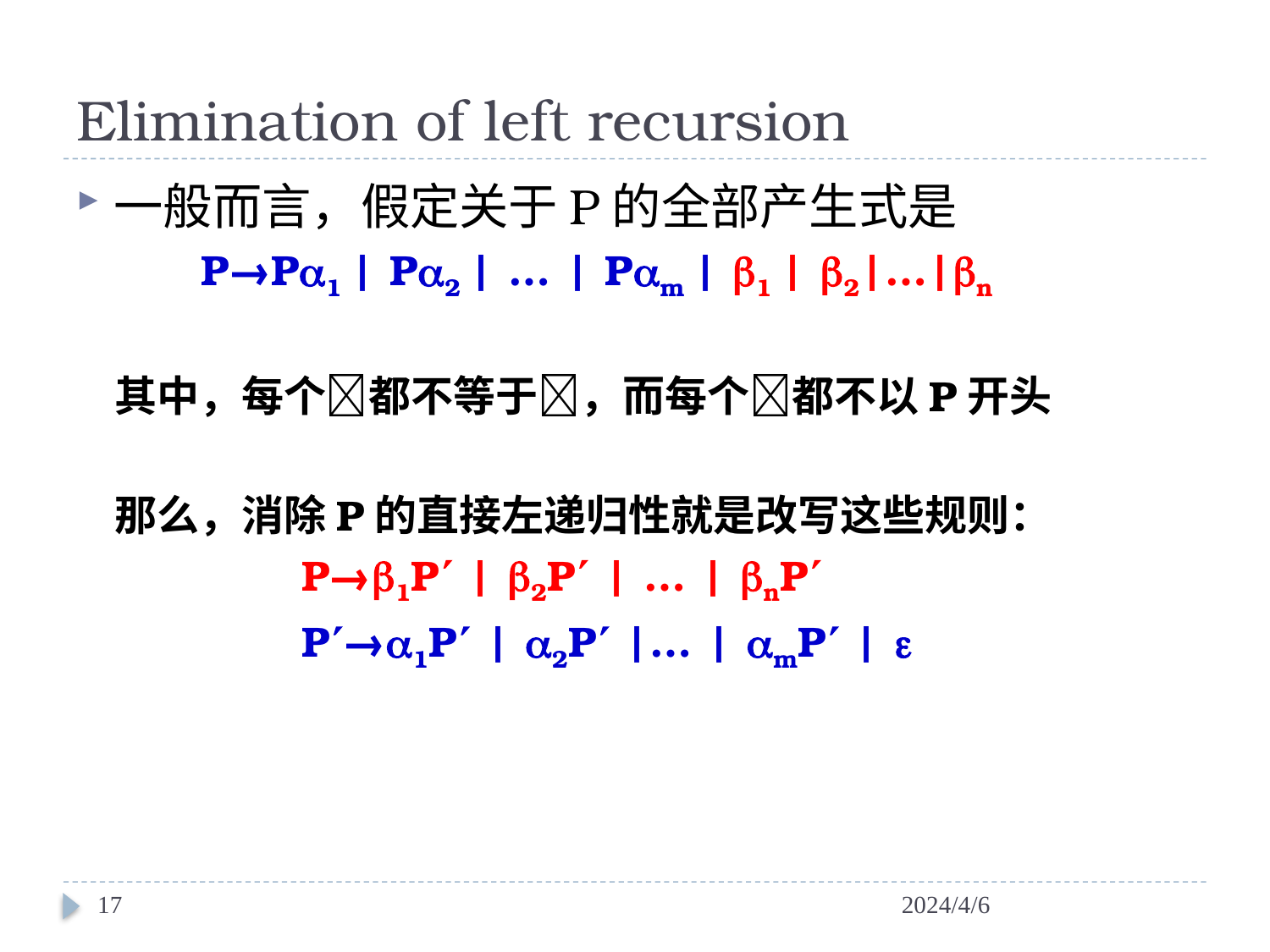

# Elimination of left recursion
一般而言，假定关于P的全部产生式是
      P→Pα1 | Pα2 | … | Pαm | β1 | β2|…|βn

其中，每个α都不等于ε，而每个β都不以P开头

那么，消除P的直接左递归性就是改写这些规则：
             P→β1P′ | β2P′ | … | βnP′
             P′→α1P′ | α2P′ |… | αmP′ | ε

17
2024/4/6